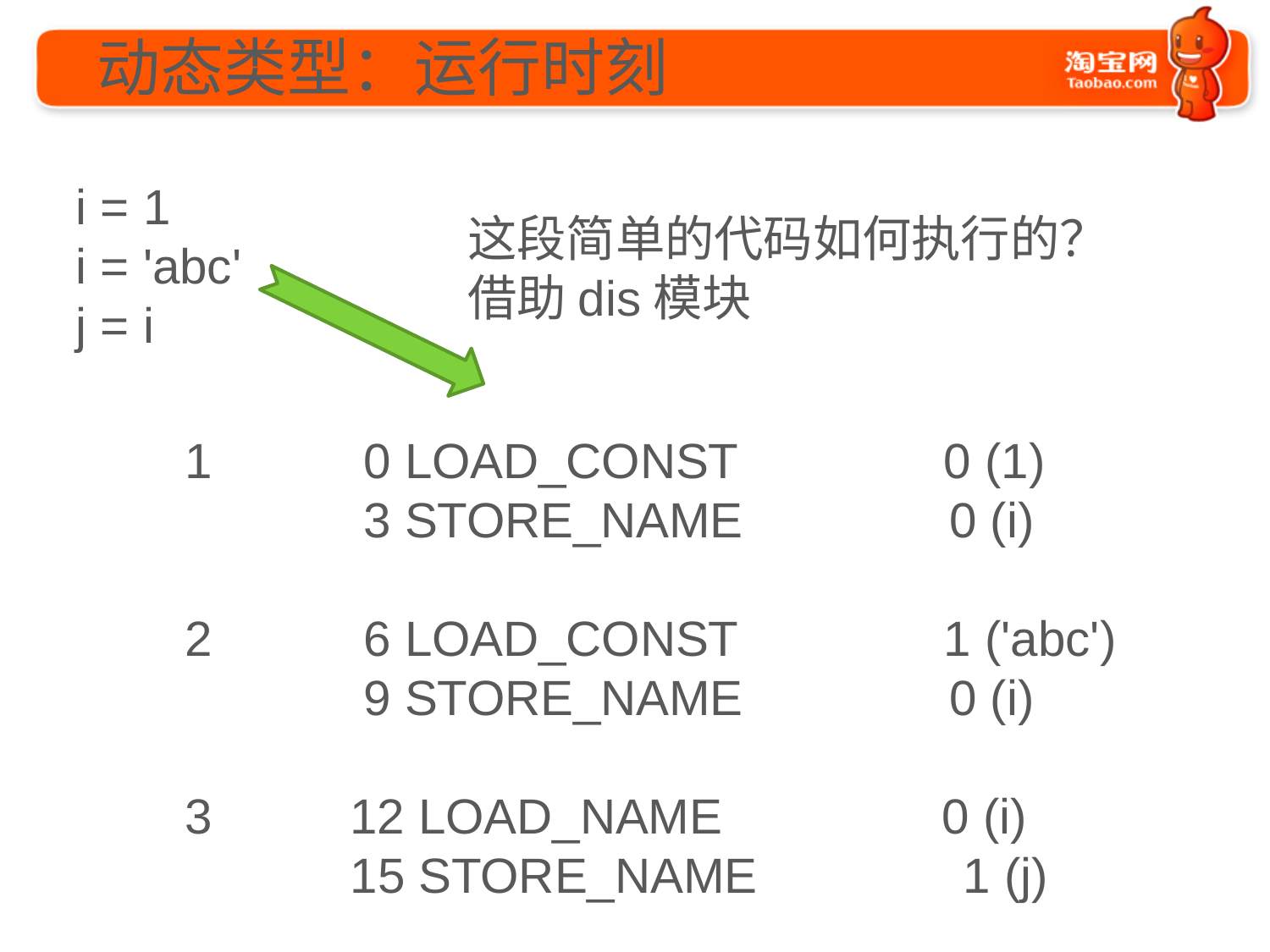

动态类型：运行时刻
i = 1
i = 'abc'
j = i
这段简单的代码如何执行的？借助dis模块

 1           0 LOAD_CONST               0 (1)
              3 STORE_NAME               0 (i)

 2           6 LOAD_CONST               1 ('abc')
              9 STORE_NAME               0 (i)

 3          12 LOAD_NAME                0 (i)
             15 STORE_NAME               1 (j)